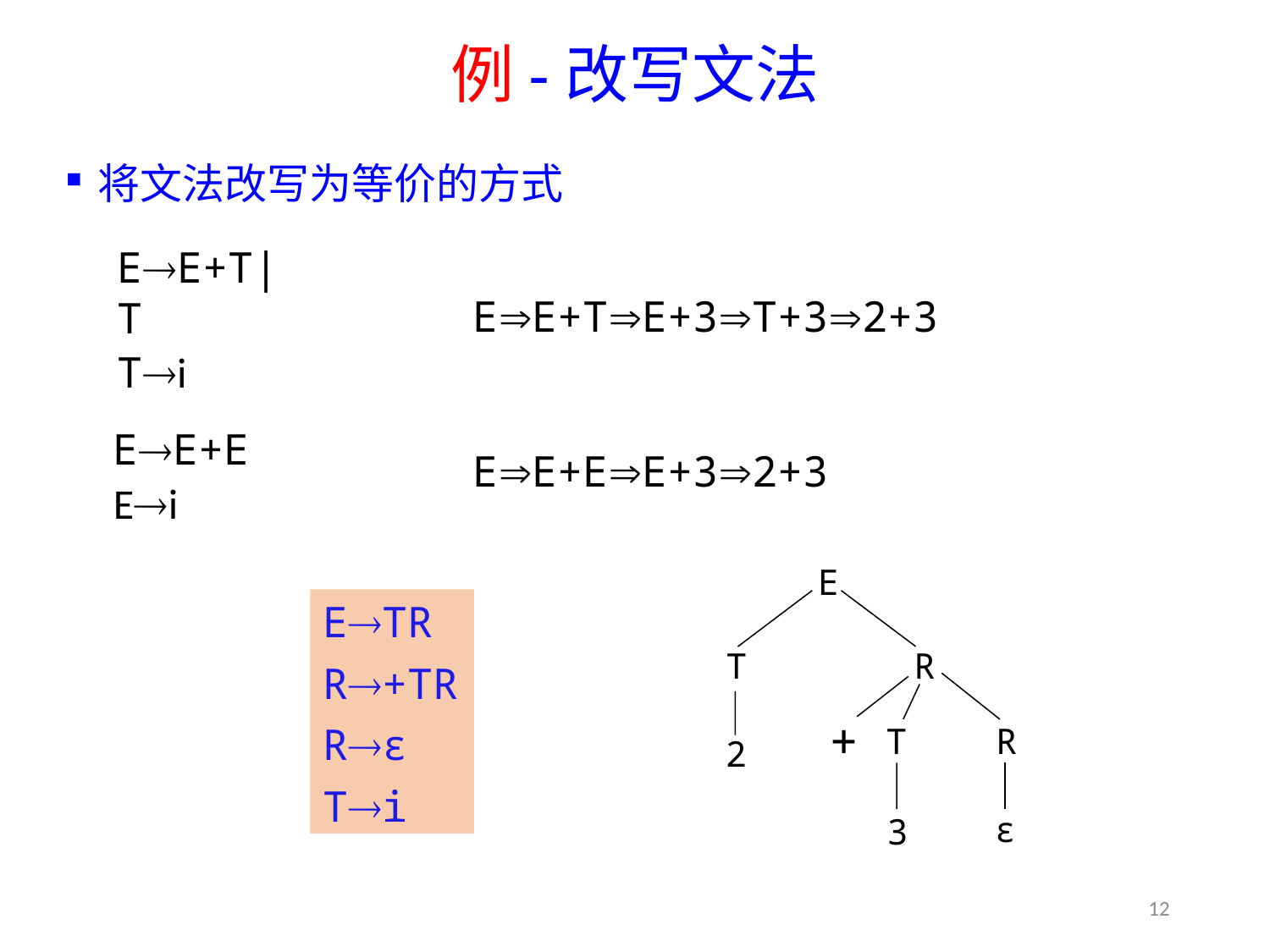

# 例-改写文法
将文法改写为等价的方式
E→E+T|T
T→i
E⇒E+T⇒E+3⇒T+3⇒2+3
E→E+E
E→i
E⇒E+E⇒E+3⇒2+3
E

T
R

+
T
R
2

ε
3
E→TR
R→+TR
R→ε
T→i
12